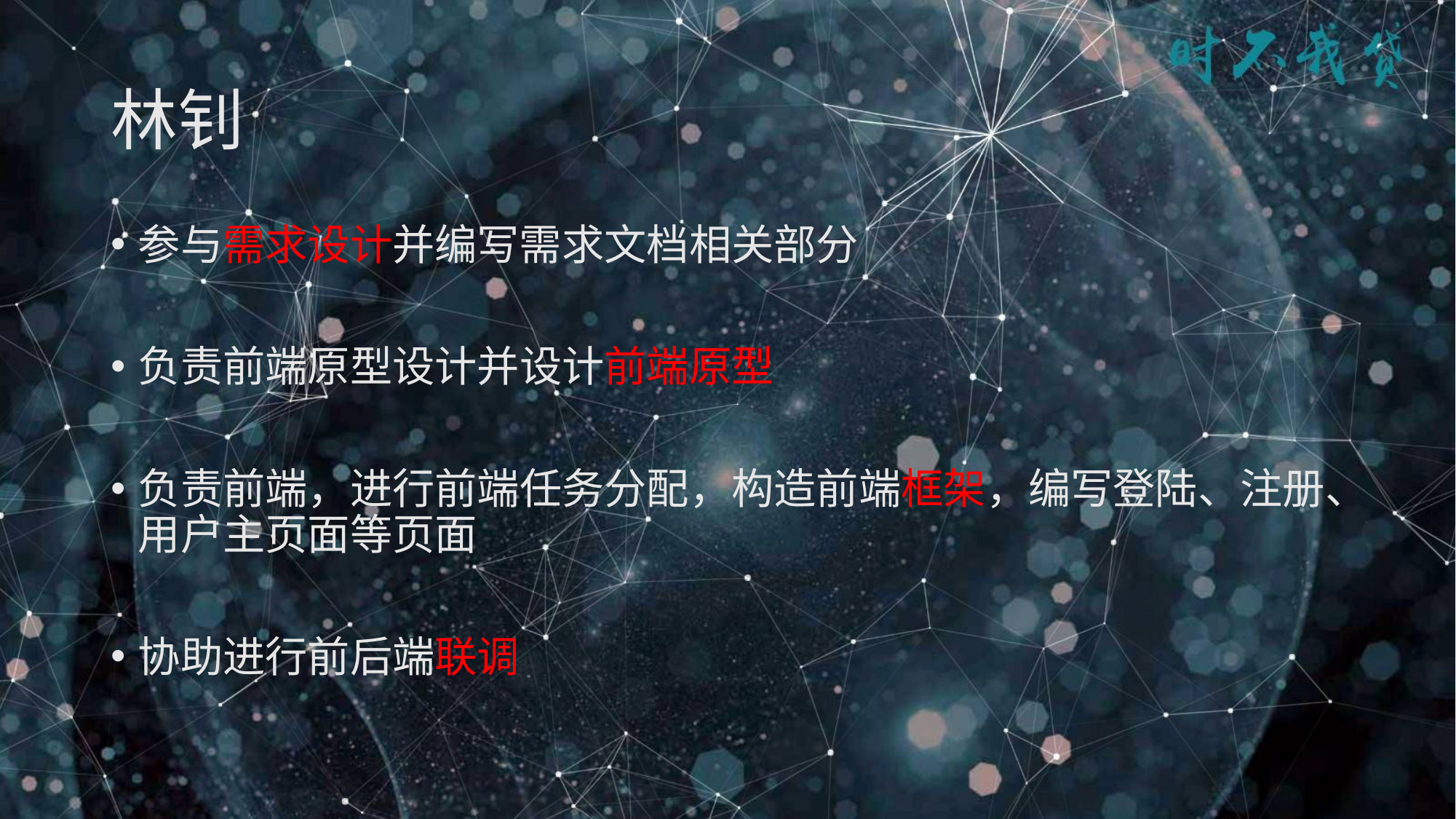

# 林钊
参与需求设计并编写需求文档相关部分

负责前端原型设计并设计前端原型

负责前端，进行前端任务分配，构造前端框架，编写登陆、注册、用户主页面等页面

协助进行前后端联调